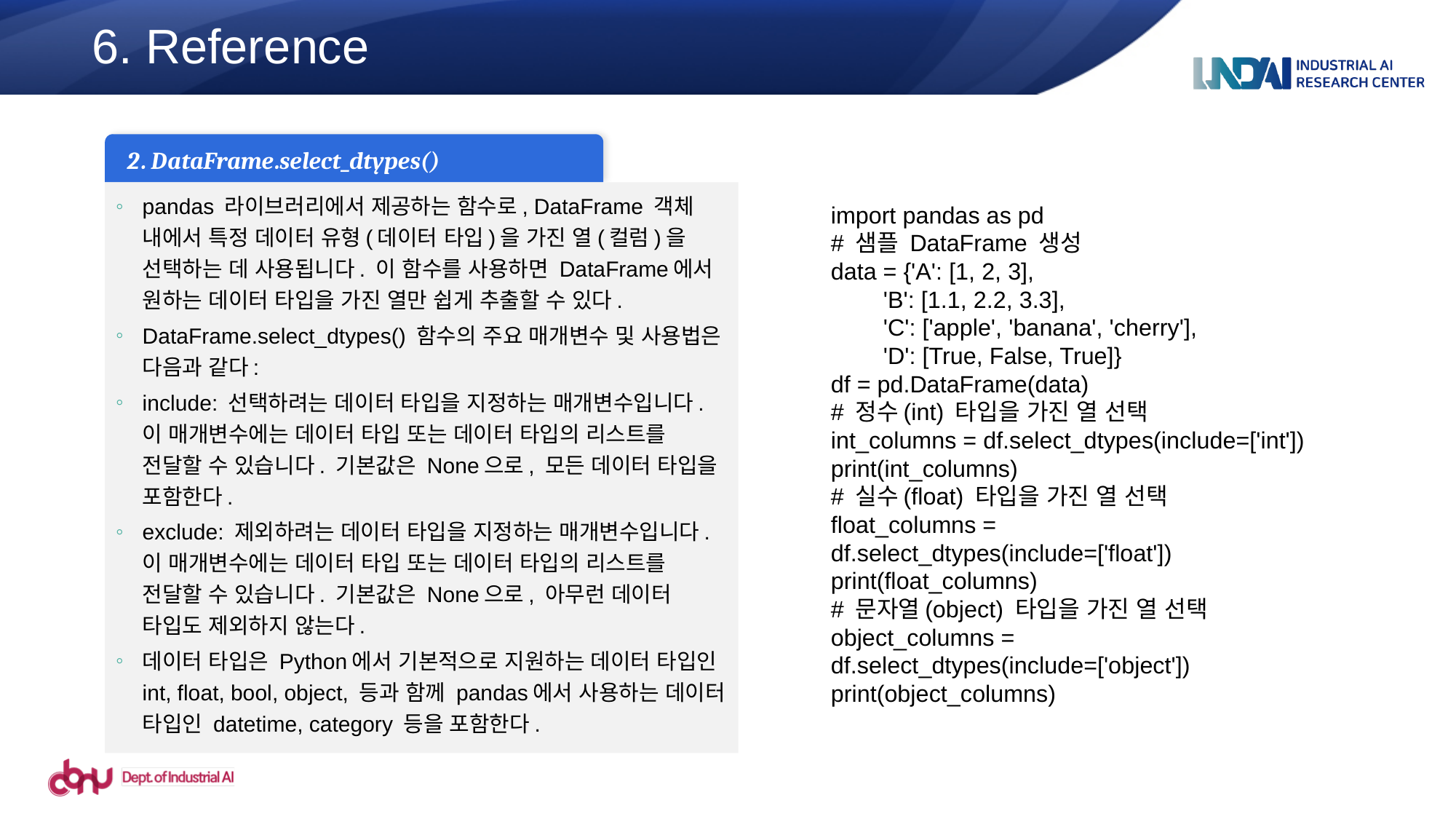

6. Reference
2. DataFrame.select_dtypes()
pandas 라이브러리에서 제공하는 함수로, DataFrame 객체 내에서 특정 데이터 유형(데이터 타입)을 가진 열(컬럼)을 선택하는 데 사용됩니다. 이 함수를 사용하면 DataFrame에서 원하는 데이터 타입을 가진 열만 쉽게 추출할 수 있다.
DataFrame.select_dtypes() 함수의 주요 매개변수 및 사용법은 다음과 같다:
include: 선택하려는 데이터 타입을 지정하는 매개변수입니다. 이 매개변수에는 데이터 타입 또는 데이터 타입의 리스트를 전달할 수 있습니다. 기본값은 None으로, 모든 데이터 타입을 포함한다.
exclude: 제외하려는 데이터 타입을 지정하는 매개변수입니다. 이 매개변수에는 데이터 타입 또는 데이터 타입의 리스트를 전달할 수 있습니다. 기본값은 None으로, 아무런 데이터 타입도 제외하지 않는다.
데이터 타입은 Python에서 기본적으로 지원하는 데이터 타입인 int, float, bool, object, 등과 함께 pandas에서 사용하는 데이터 타입인 datetime, category 등을 포함한다.
import pandas as pd
# 샘플 DataFrame 생성
data = {'A': [1, 2, 3],
        'B': [1.1, 2.2, 3.3],
        'C': ['apple', 'banana', 'cherry'],
        'D': [True, False, True]}
df = pd.DataFrame(data)
# 정수(int) 타입을 가진 열 선택
int_columns = df.select_dtypes(include=['int'])
print(int_columns)
# 실수(float) 타입을 가진 열 선택
float_columns = df.select_dtypes(include=['float'])
print(float_columns)
# 문자열(object) 타입을 가진 열 선택
object_columns = df.select_dtypes(include=['object'])
print(object_columns)